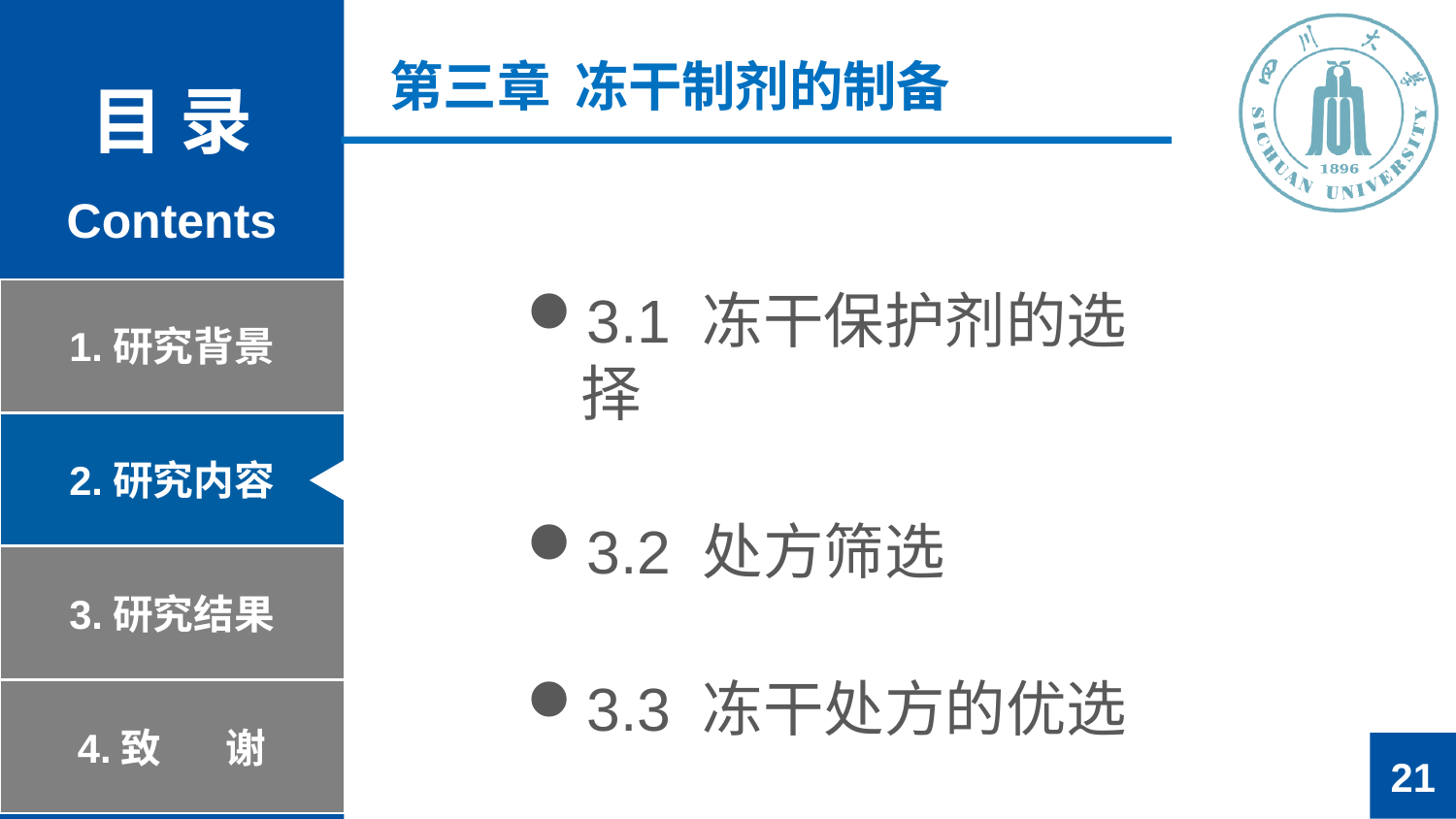

第三章  冻干制剂的制备

3.1 冻干保护剂的选择
3.2 处方筛选
3.3 冻干处方的优选

21